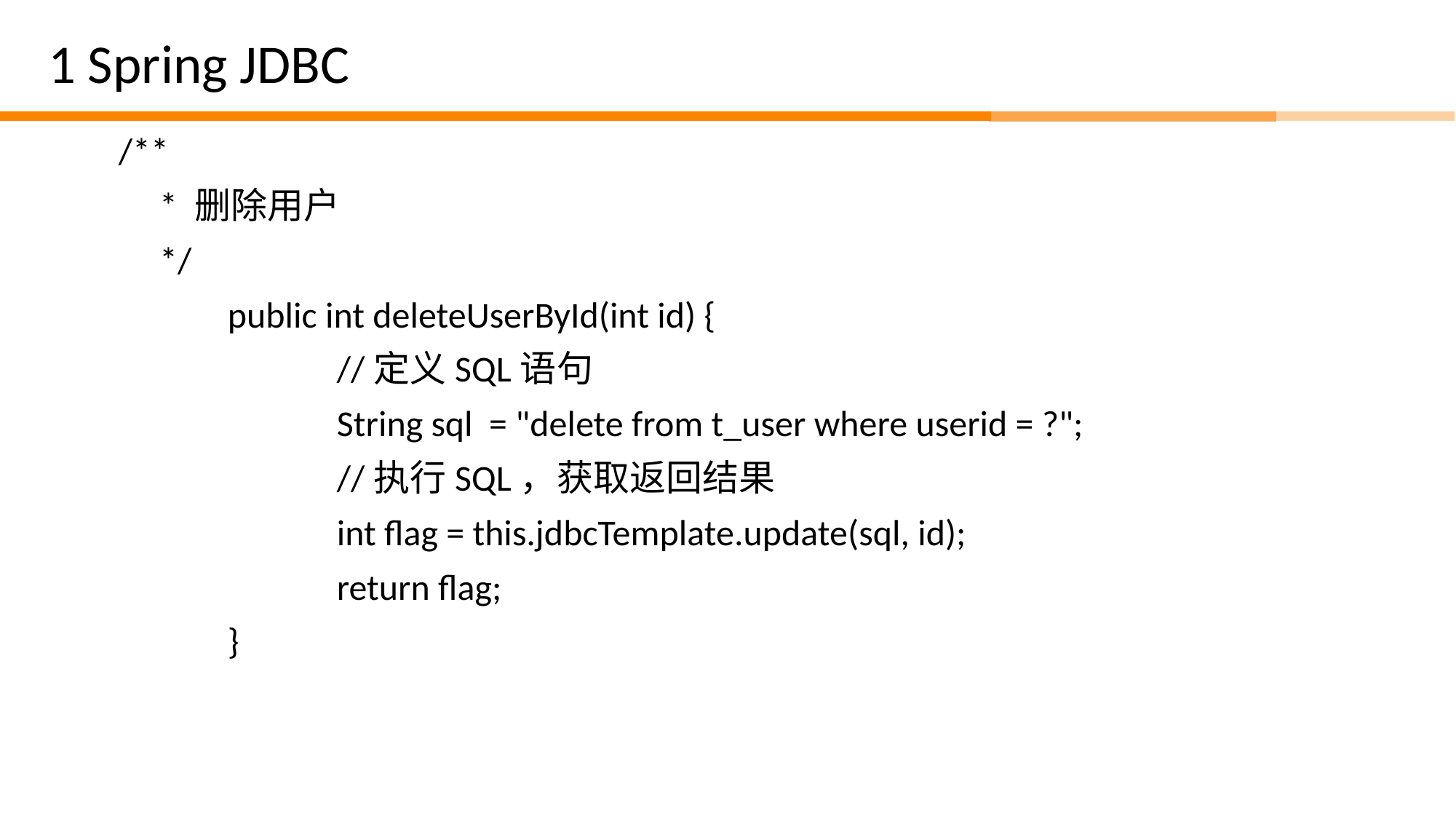

# 1 Spring JDBC
/**
     * 删除用户
     */
	public int deleteUserById(int id) {
		//定义SQL语句
		String sql  = "delete from t_user where userid = ?";
		//执行SQL，获取返回结果
		int flag = this.jdbcTemplate.update(sql, id);
		return flag;
	}